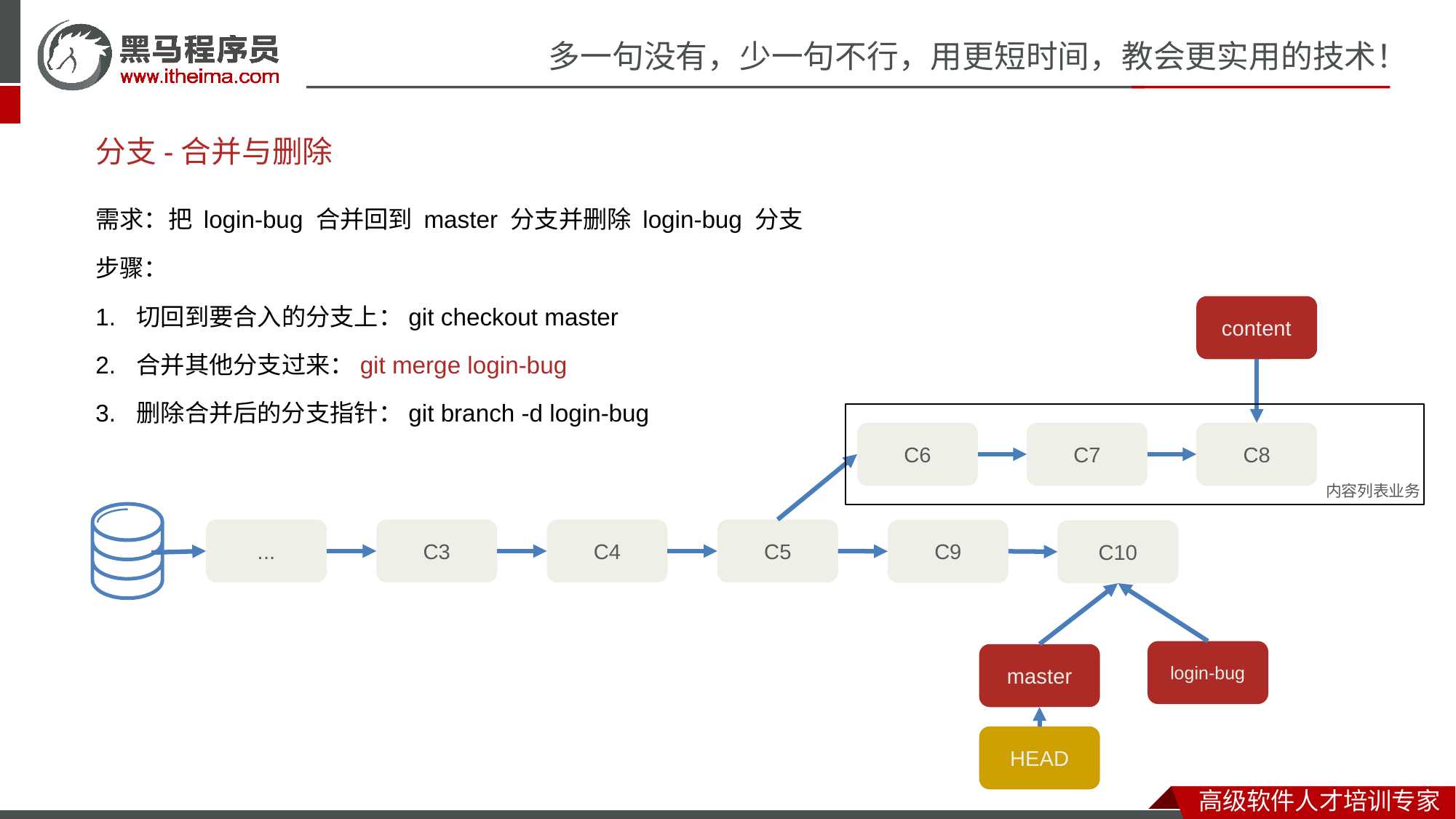

# 分支-合并与删除
需求：把 login-bug 合并回到 master 分支并删除 login-bug 分支
步骤：
切回到要合入的分支上：git checkout master
合并其他分支过来：git merge login-bug
删除合并后的分支指针：git branch -d login-bug
content

C6
C7
C8
内容列表业务

C4
C5
C3
...
C9
C10
login-bug
master
HEAD